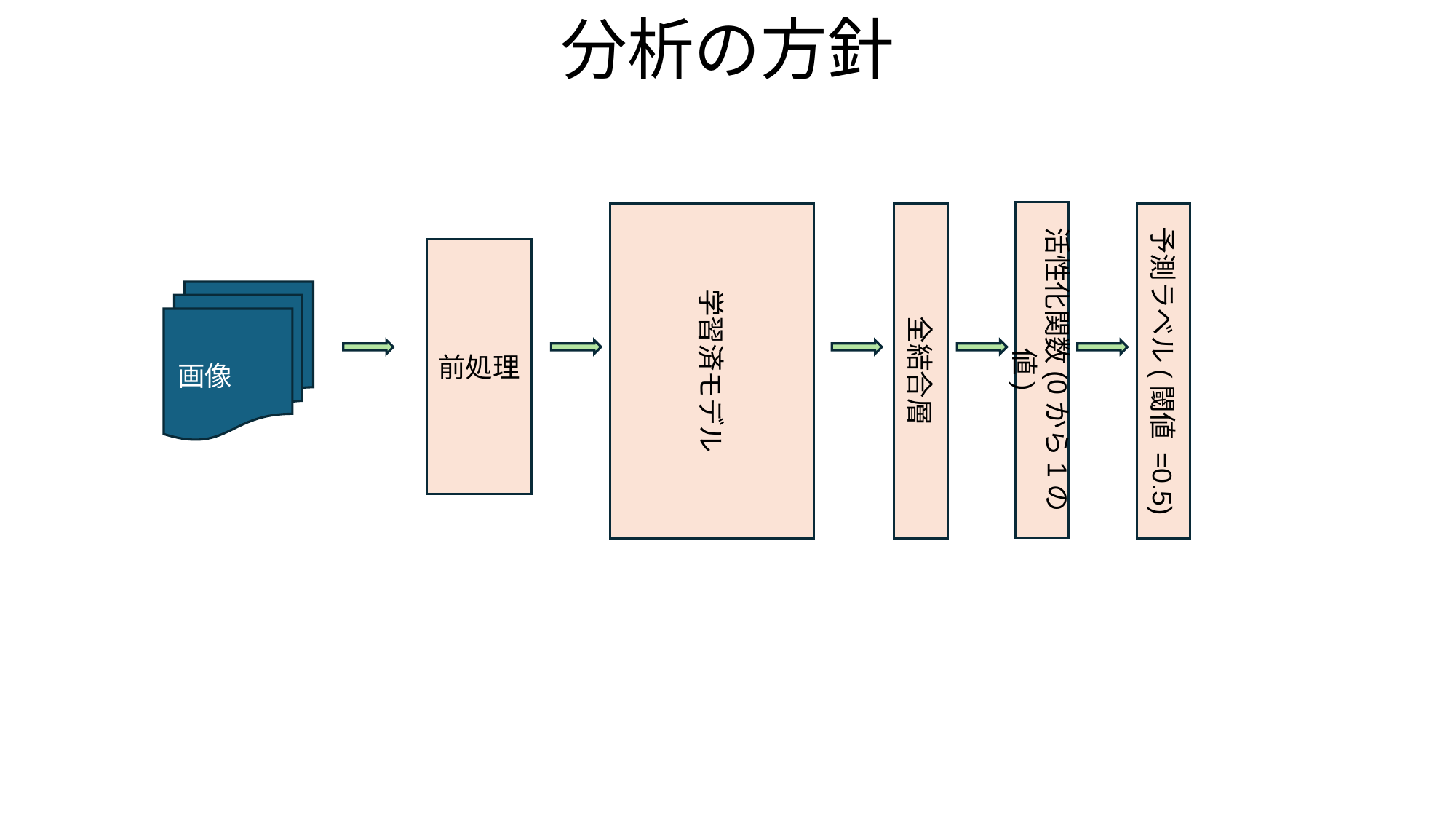

# 分析の方針
活性化関数(0から1の値)
学習済モデル
全結合層
予測ラベル(閾値 =0.5)
前処理

画像